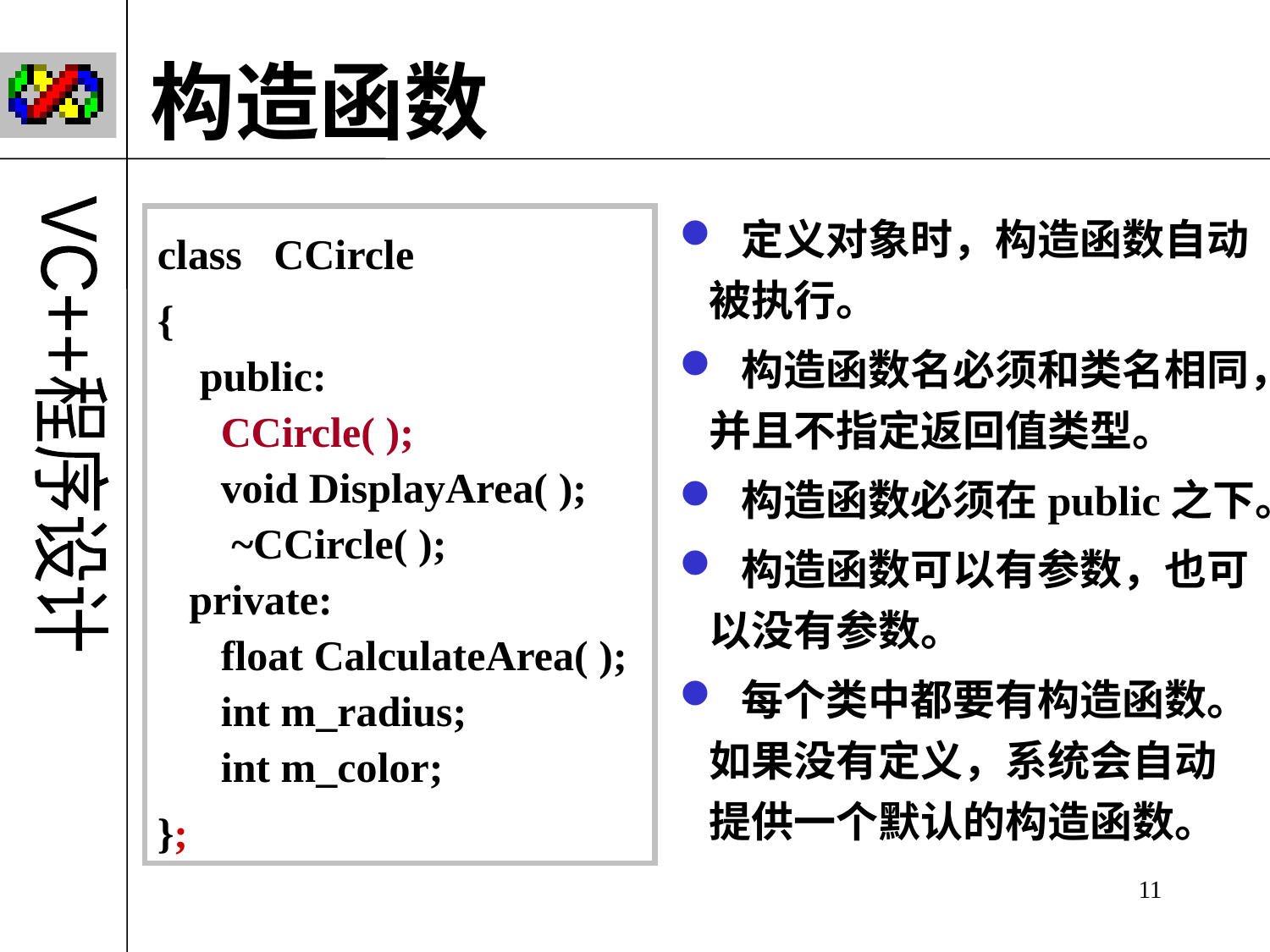

构造函数
 定义对象时，构造函数自动被执行。
 构造函数名必须和类名相同，并且不指定返回值类型。
 构造函数必须在public之下。
 构造函数可以有参数，也可以没有参数。
 每个类中都要有构造函数。如果没有定义，系统会自动提供一个默认的构造函数。
class   CCircle
{
    public:
      CCircle( );
      void DisplayArea( );
       ~CCircle( );
   private:
      float CalculateArea( );
      int m_radius;
      int m_color;
};
11